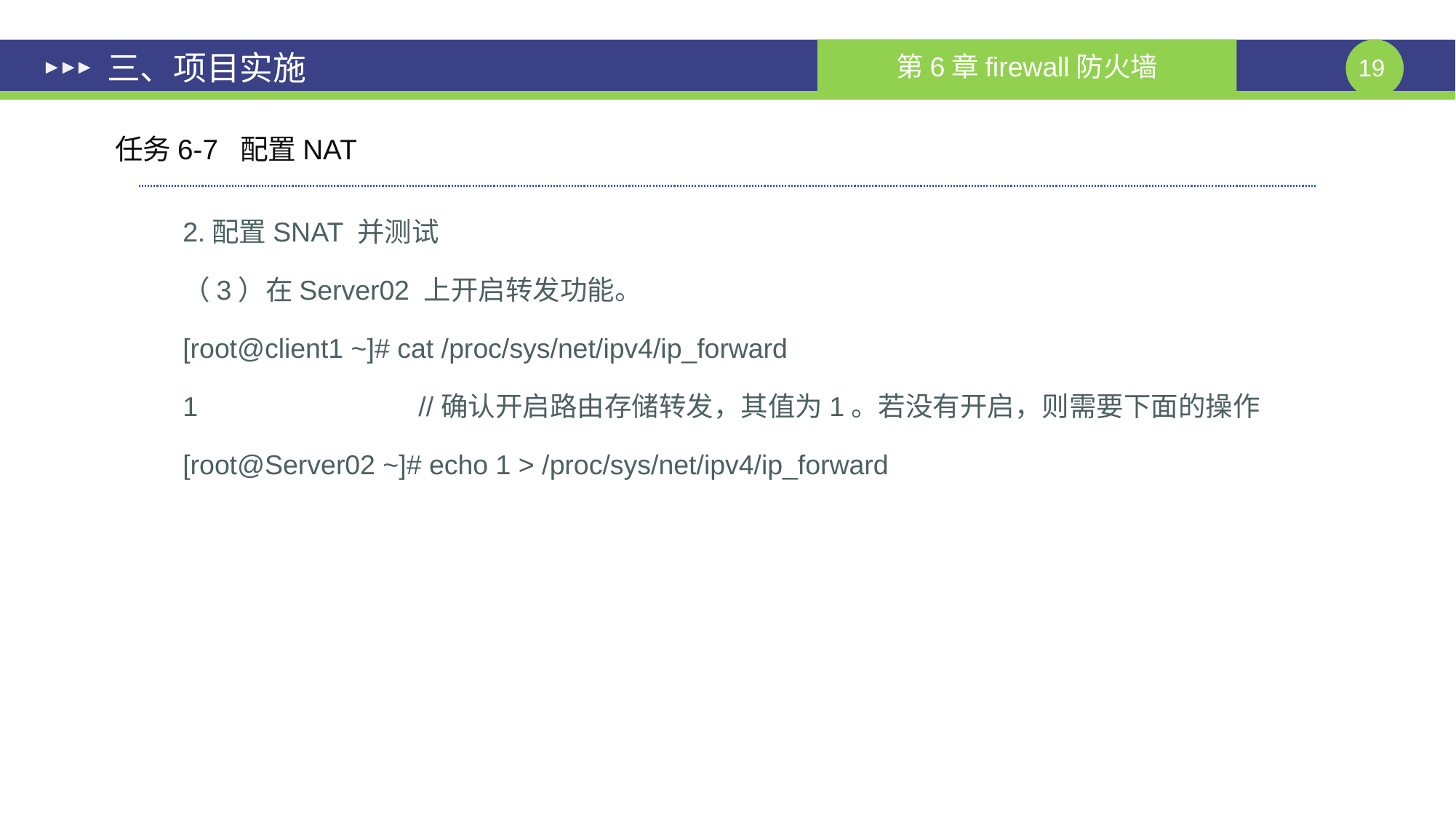

# 三、项目实施
任务6-7  配置NAT

2.配置SNAT 并测试
（3）在Server02 上开启转发功能。
[root@client1 ~]# cat /proc/sys/net/ipv4/ip_forward
1                             //确认开启路由存储转发，其值为1。若没有开启，则需要下面的操作
[root@Server02 ~]# echo 1 > /proc/sys/net/ipv4/ip_forward